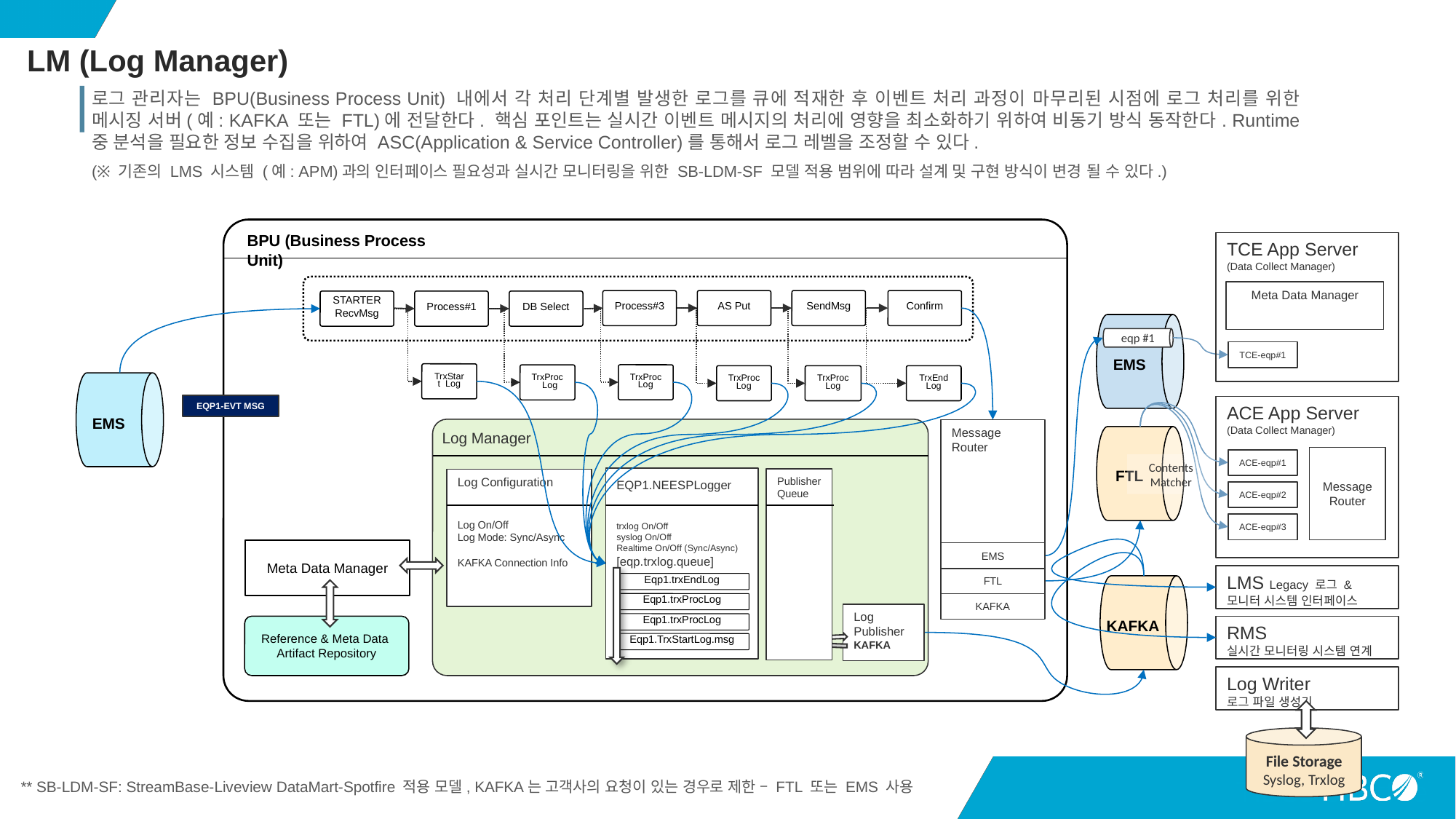

LM (Log Manager)
로그 관리자는 BPU(Business Process Unit) 내에서 각 처리 단계별 발생한 로그를 큐에 적재한 후 이벤트 처리 과정이 마무리된 시점에 로그 처리를 위한 메시징 서버(예: KAFKA 또는 FTL)에 전달한다. 핵심 포인트는 실시간 이벤트 메시지의 처리에 영향을 최소화하기 위하여 비동기 방식 동작한다. Runtime 중 분석을 필요한 정보 수집을 위하여 ASC(Application & Service Controller)를 통해서 로그 레벨을 조정할 수 있다.
(※ 기존의 LMS 시스템 (예: APM)과의 인터페이스 필요성과 실시간 모니터링을 위한 SB-LDM-SF 모델 적용 범위에 따라 설계 및 구현 방식이 변경 될 수 있다.)

BPU (Business Process Unit)
TCE App Server
(Data Collect Manager)

Meta Data Manager
SendMsg
Confirm
Process#3
AS Put
DB Select
STARTER
RecvMsg
Process#1

EMS

eqp #1
TCE-eqp#1
TrxStart  Log
TrxProc Log
TrxProc   Log
TrxProc Log
TrxProc Log
TrxEnd Log

EMS
EQP1-EVT MSG
ACE App Server
(Data Collect Manager)
Log Manager
Message Router
EMS
FTL
KAFKA

FTL
Message
Router
ACE-eqp#1
Contents
Matcher

EQP1.NEESPLogger

trxlog On/Off
syslog On/Off
Realtime On/Off (Sync/Async)
[eqp.trxlog.queue]

Publisher
Queue

Log Configuration

Log On/Off
Log Mode: Sync/Async

KAFKA Connection Info

ACE-eqp#2
ACE-eqp#3
Meta Data Manager

LMS Legacy 로그 & 모니터 시스템 인터페이스

Eqp1.trxEndLog

KAFKA

Eqp1.trxProcLog
Log Publisher
KAFKA

Eqp1.trxProcLog
RMS
실시간 모니터링 시스템 연계
Reference & Meta Data
Artifact Repository

Eqp1.TrxStartLog.msg
Log Writer
로그 파일 생성기

File Storage
Syslog, Trxlog
** SB-LDM-SF: StreamBase-Liveview DataMart-Spotfire 적용 모델, KAFKA는 고객사의 요청이 있는 경우로 제한 – FTL 또는 EMS 사용